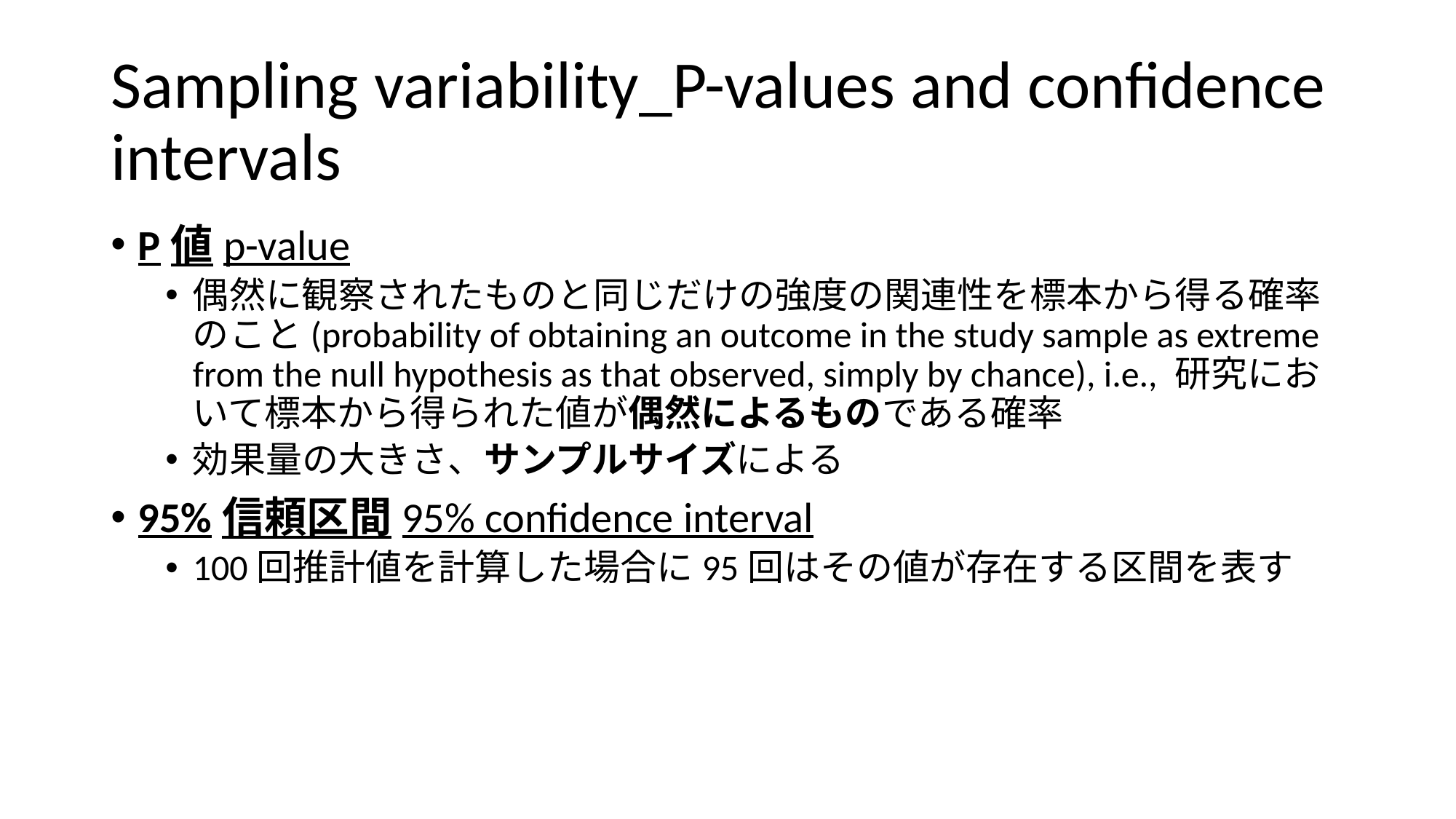

# Sampling variability_P-values and confidence intervals
P値p-value
偶然に観察されたものと同じだけの強度の関連性を標本から得る確率のこと(probability of obtaining an outcome in the study sample as extreme from the null hypothesis as that observed, simply by chance), i.e., 研究において標本から得られた値が偶然によるものである確率
効果量の大きさ、サンプルサイズによる
95%信頼区間95% confidence interval
100回推計値を計算した場合に95回はその値が存在する区間を表す